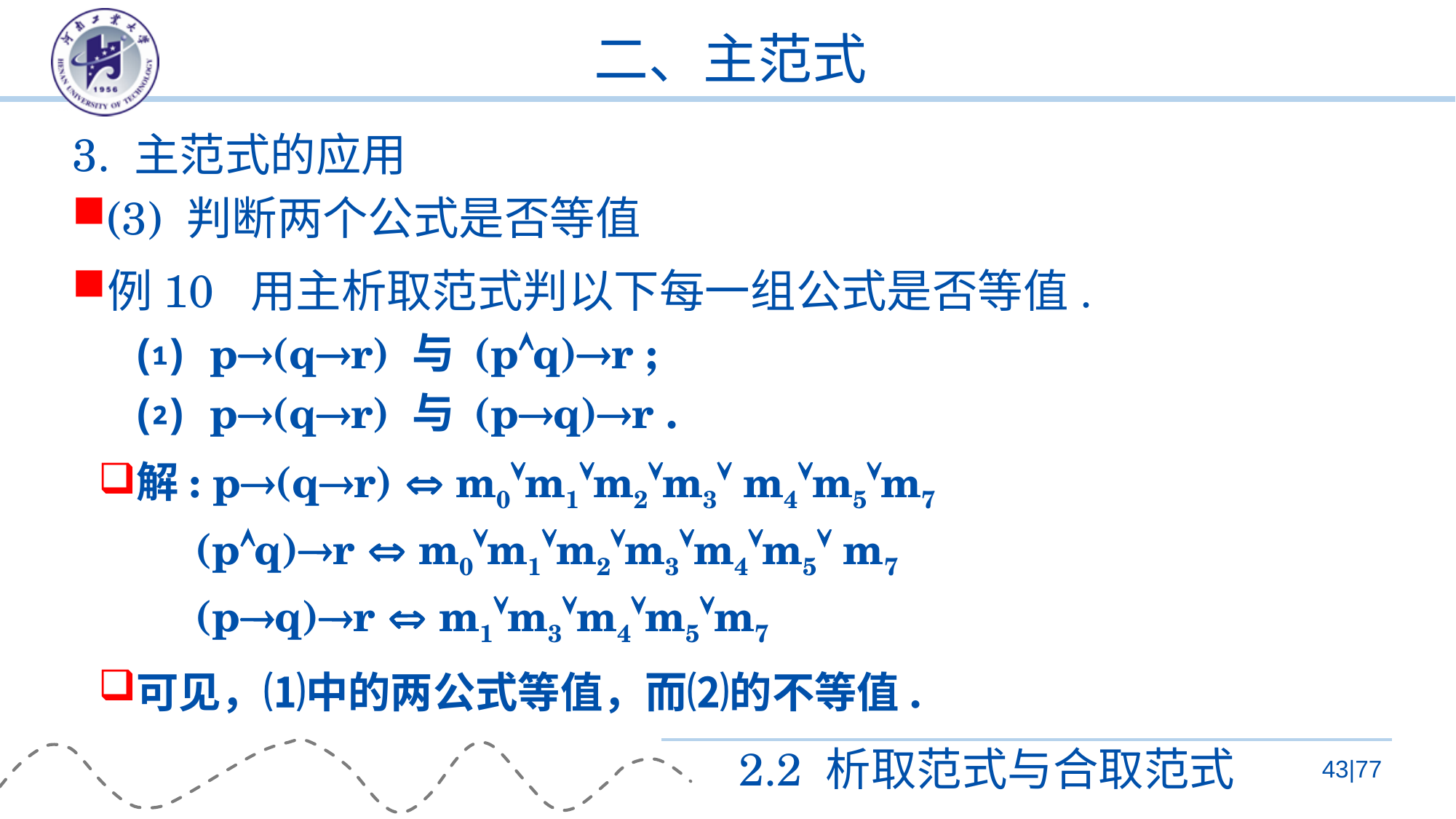

# 二、主范式
3. 主范式的应用
(3) 判断两个公式是否等值
例10  用主析取范式判以下每一组公式是否等值.
   ⑴  p→(q→r) 与 (p∧q)→r ;
   ⑵  p→(q→r) 与 (p→q)→r .
解: p→(q→r) ⇔ m0∨m1∨m2∨m3∨ m4∨m5∨m7
        (p∧q)→r ⇔ m0∨m1∨m2∨m3∨m4∨m5∨ m7
        (p→q)→r ⇔ m1∨m3∨m4∨m5∨m7
可见，⑴中的两公式等值，而⑵的不等值.
2.2 析取范式与合取范式
43|77